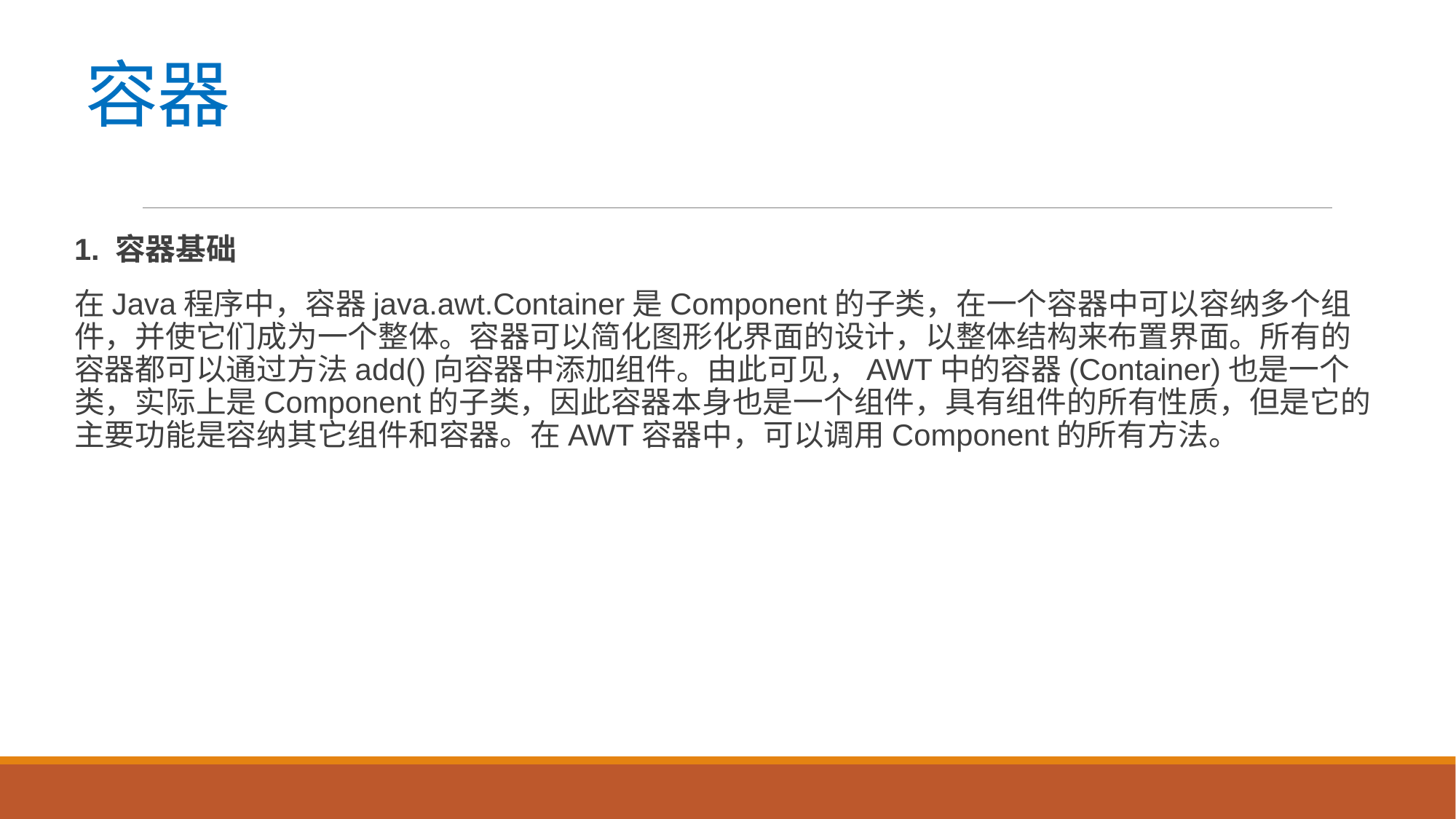

# 容器
1. 容器基础
在Java程序中，容器java.awt.Container是Component的子类，在一个容器中可以容纳多个组件，并使它们成为一个整体。容器可以简化图形化界面的设计，以整体结构来布置界面。所有的容器都可以通过方法add()向容器中添加组件。由此可见，AWT中的容器(Container)也是一个类，实际上是Component的子类，因此容器本身也是一个组件，具有组件的所有性质，但是它的主要功能是容纳其它组件和容器。在AWT容器中，可以调用Component的所有方法。